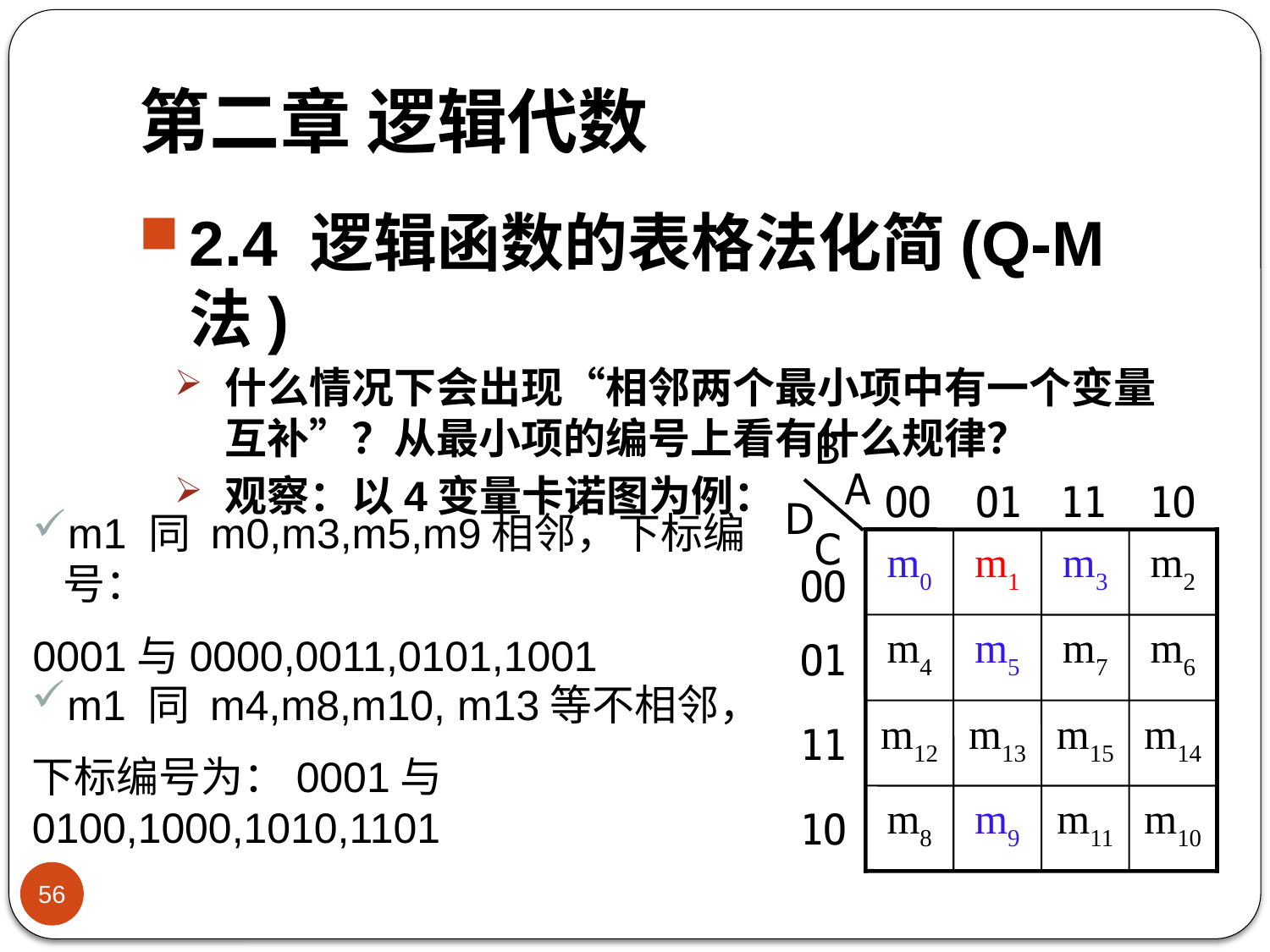

# 第二章 逻辑代数
2.4 逻辑函数的表格法化简(Q-M法)
什么情况下会出现“相邻两个最小项中有一个变量互补”？从最小项的编号上看有什么规律？
观察：以4变量卡诺图为例：

B
A
D
C
00
01
11
10

m0

m1

m3

m2

m4

m5
m7
m6
m12

m13
m15
m14
m8

m9
m11
m10

00
01
11
10
m1 同 m0,m3,m5,m9相邻，下标编号：
0001与0000,0011,0101,1001
m1 同 m4,m8,m10, m13等不相邻，
下标编号为：0001与0100,1000,1010,1101
56